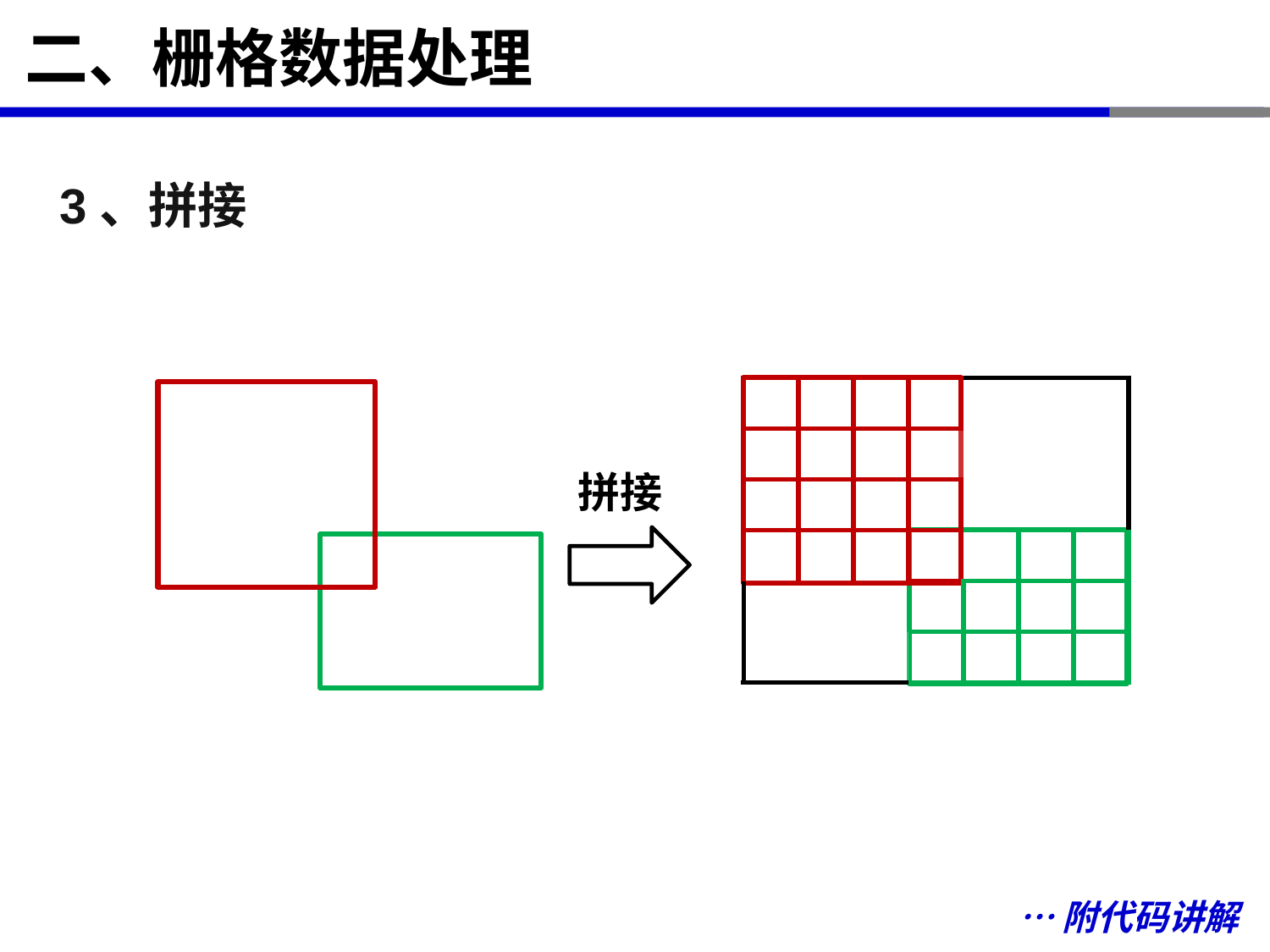

# 二、栅格数据处理
3、拼接
|  |  |  |  |  |  |  |
| --- | --- | --- | --- | --- | --- | --- |
|  |  |  |  |  |  |  |
|  |  |  |  |  |  |  |
|  |  |  |  |  |  |  |
|  |  |  |  |  |  |  |
|  |  |  |  |  |  |  |

拼接

…附代码讲解